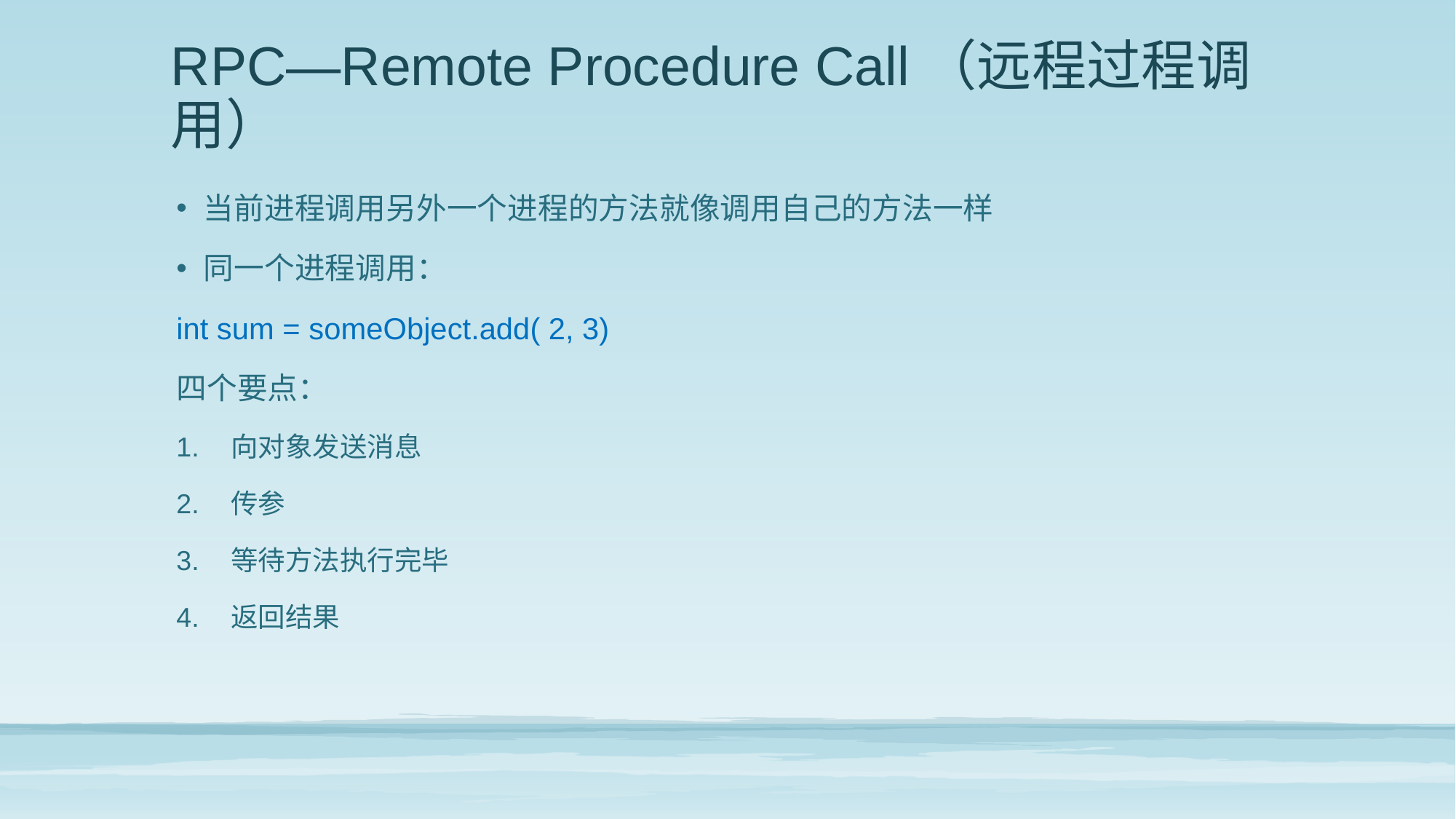

# RPC—Remote Procedure Call（远程过程调用）
当前进程调用另外一个进程的方法就像调用自己的方法一样
同一个进程调用：
int sum = someObject.add( 2, 3)
四个要点：
向对象发送消息
传参
等待方法执行完毕
返回结果